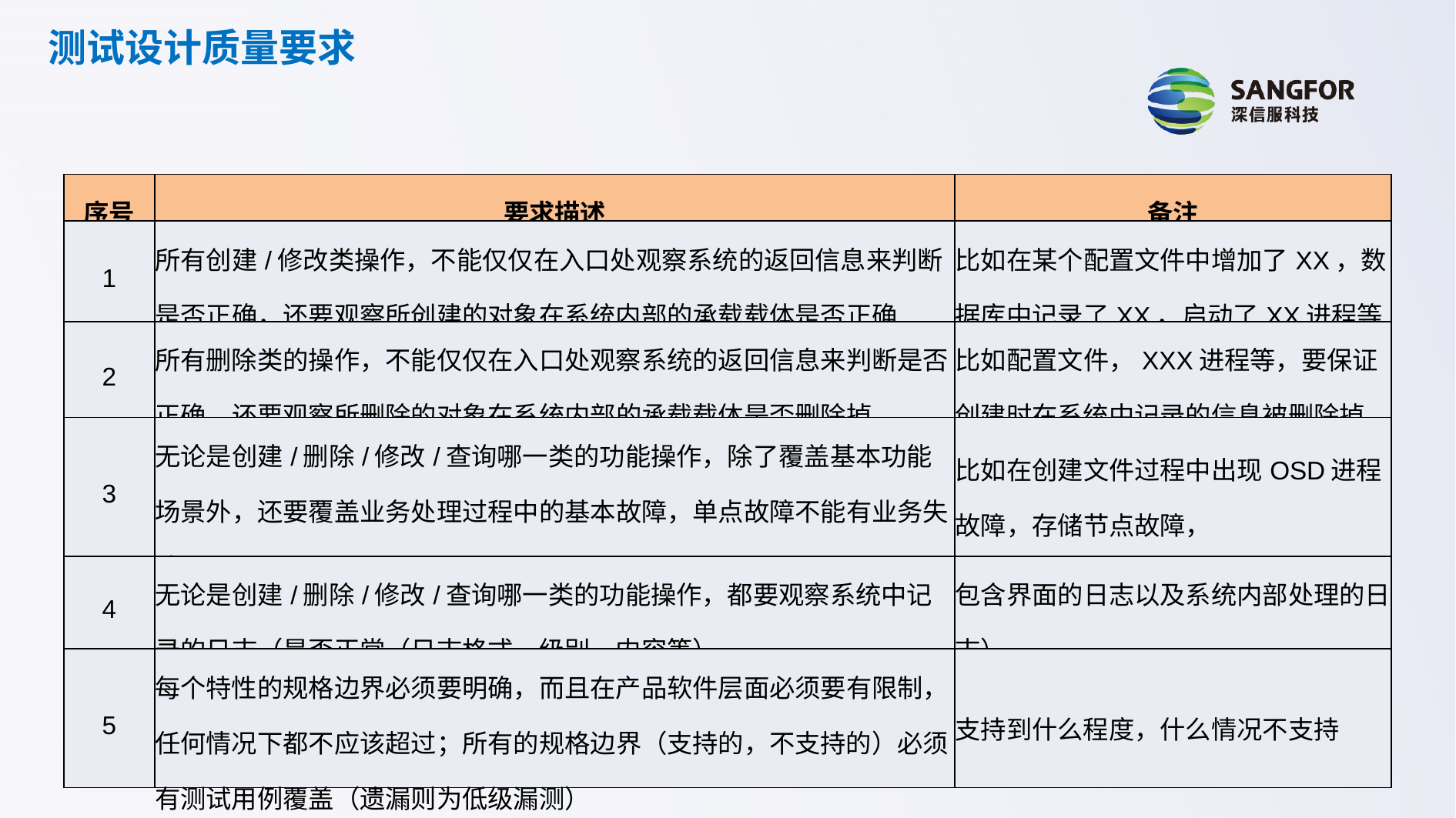

测试设计质量要求
| 序号 | 要求描述 | 备注 |
| --- | --- | --- |
| 1 | 所有创建/修改类操作，不能仅仅在入口处观察系统的返回信息来判断是否正确，还要观察所创建的对象在系统内部的承载载体是否正确 | 比如在某个配置文件中增加了XX，数据库中记录了XX，启动了XX进程等 |
| 2 | 所有删除类的操作，不能仅仅在入口处观察系统的返回信息来判断是否正确，还要观察所删除的对象在系统内部的承载载体是否删除掉 | 比如配置文件，XXX进程等，要保证创建时在系统中记录的信息被删除掉 |
| 3 | 无论是创建/删除/修改/查询哪一类的功能操作，除了覆盖基本功能场景外，还要覆盖业务处理过程中的基本故障，单点故障不能有业务失败 | 比如在创建文件过程中出现OSD进程故障，存储节点故障， |
| 4 | 无论是创建/删除/修改/查询哪一类的功能操作，都要观察系统中记录的日志（是否正常（日志格式，级别，内容等）。 | 包含界面的日志以及系统内部处理的日志） |
| 5 | 每个特性的规格边界必须要明确，而且在产品软件层面必须要有限制，任何情况下都不应该超过；所有的规格边界（支持的，不支持的）必须有测试用例覆盖（遗漏则为低级漏测） | 支持到什么程度，什么情况不支持 |